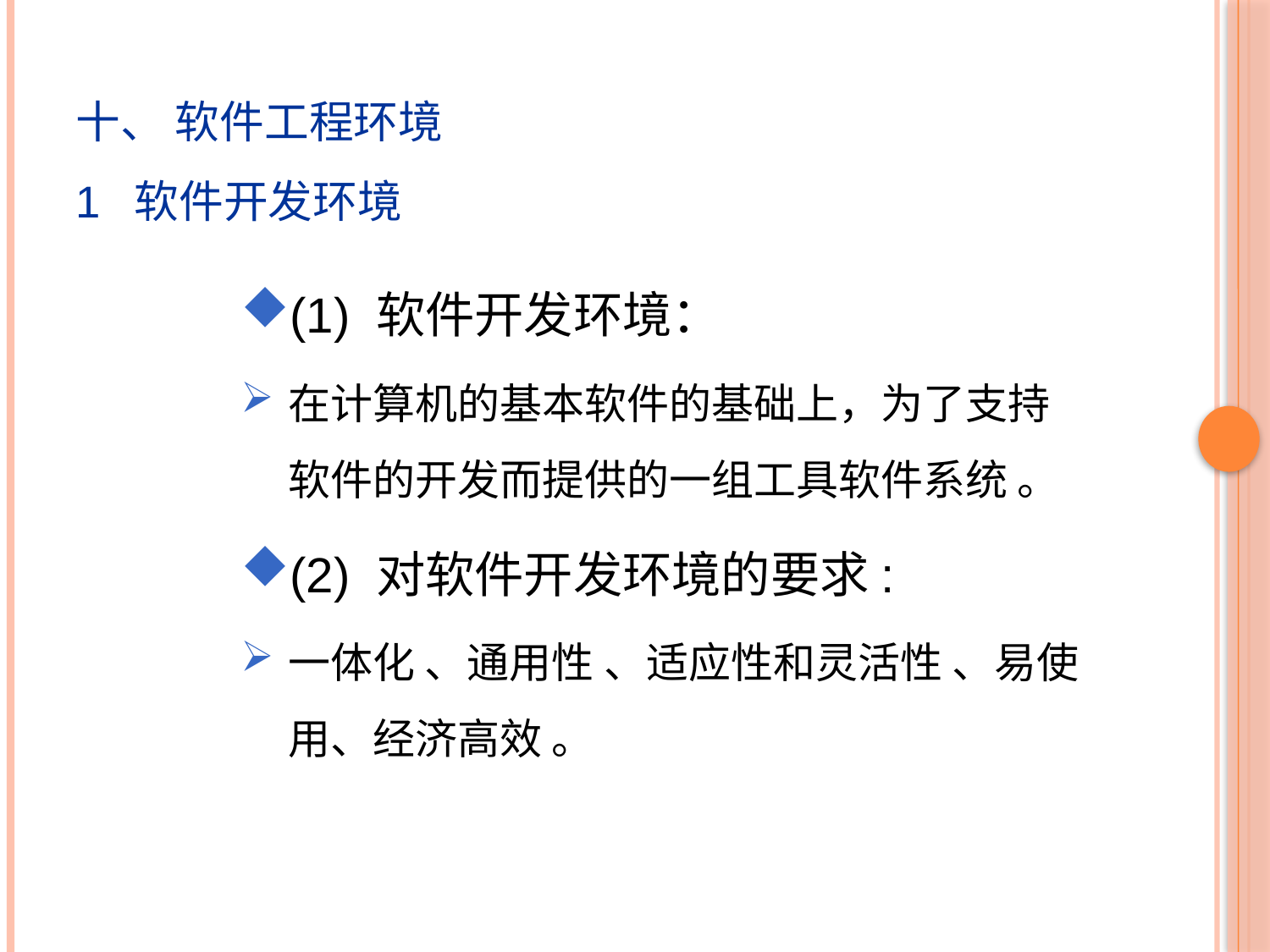

十、 软件工程环境
1  软件开发环境
(1) 软件开发环境：
在计算机的基本软件的基础上，为了支持软件的开发而提供的一组工具软件系统 。
(2) 对软件开发环境的要求:
一体化 、通用性 、适应性和灵活性 、易使用、经济高效 。